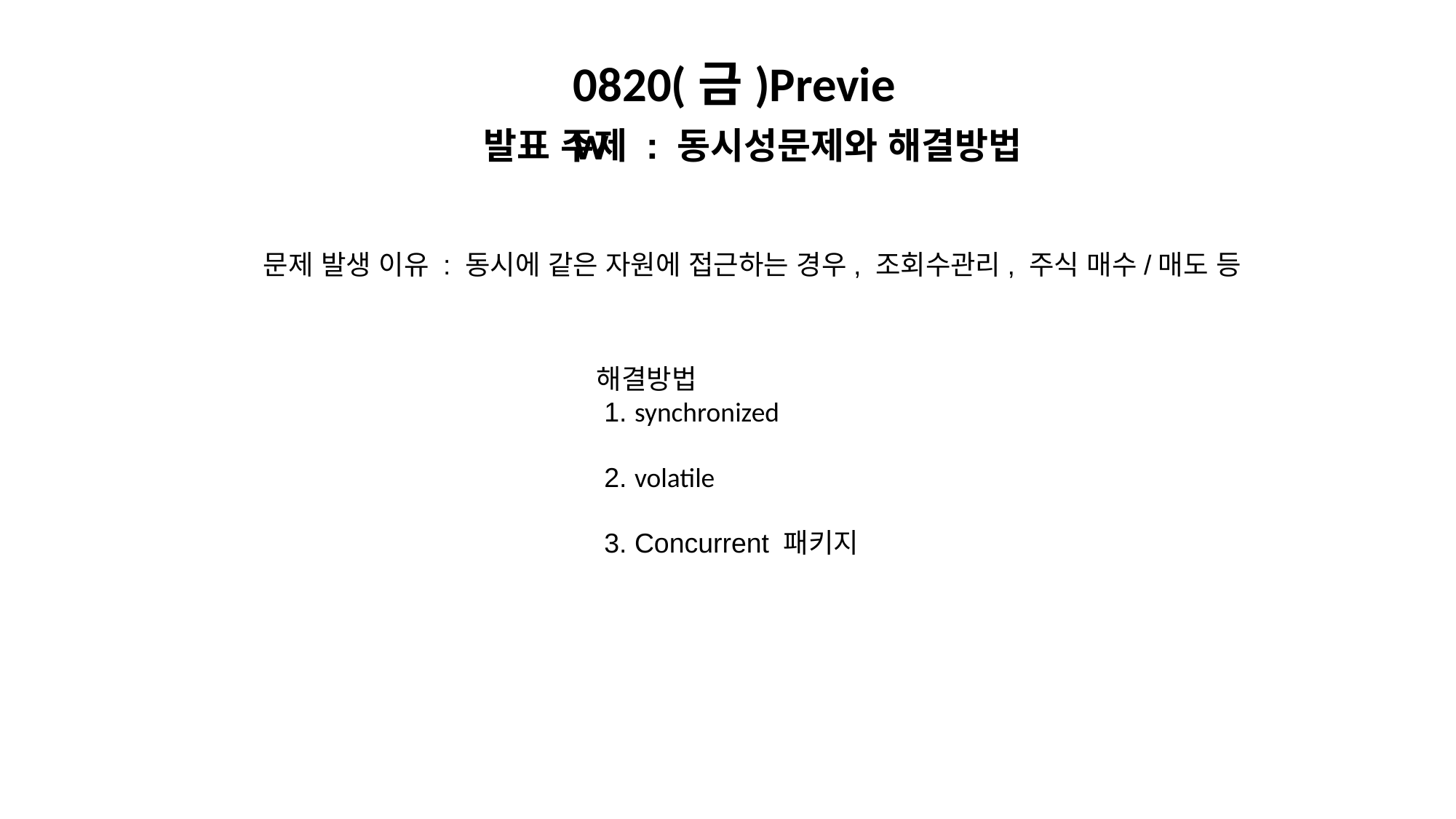

0820(금)Preview
 발표 주제 : 동시성문제와 해결방법
문제 발생 이유 : 동시에 같은 자원에 접근하는 경우, 조회수관리, 주식 매수/매도 등
해결방법
 1. synchronized

 2. volatile

 3. Concurrent 패키지